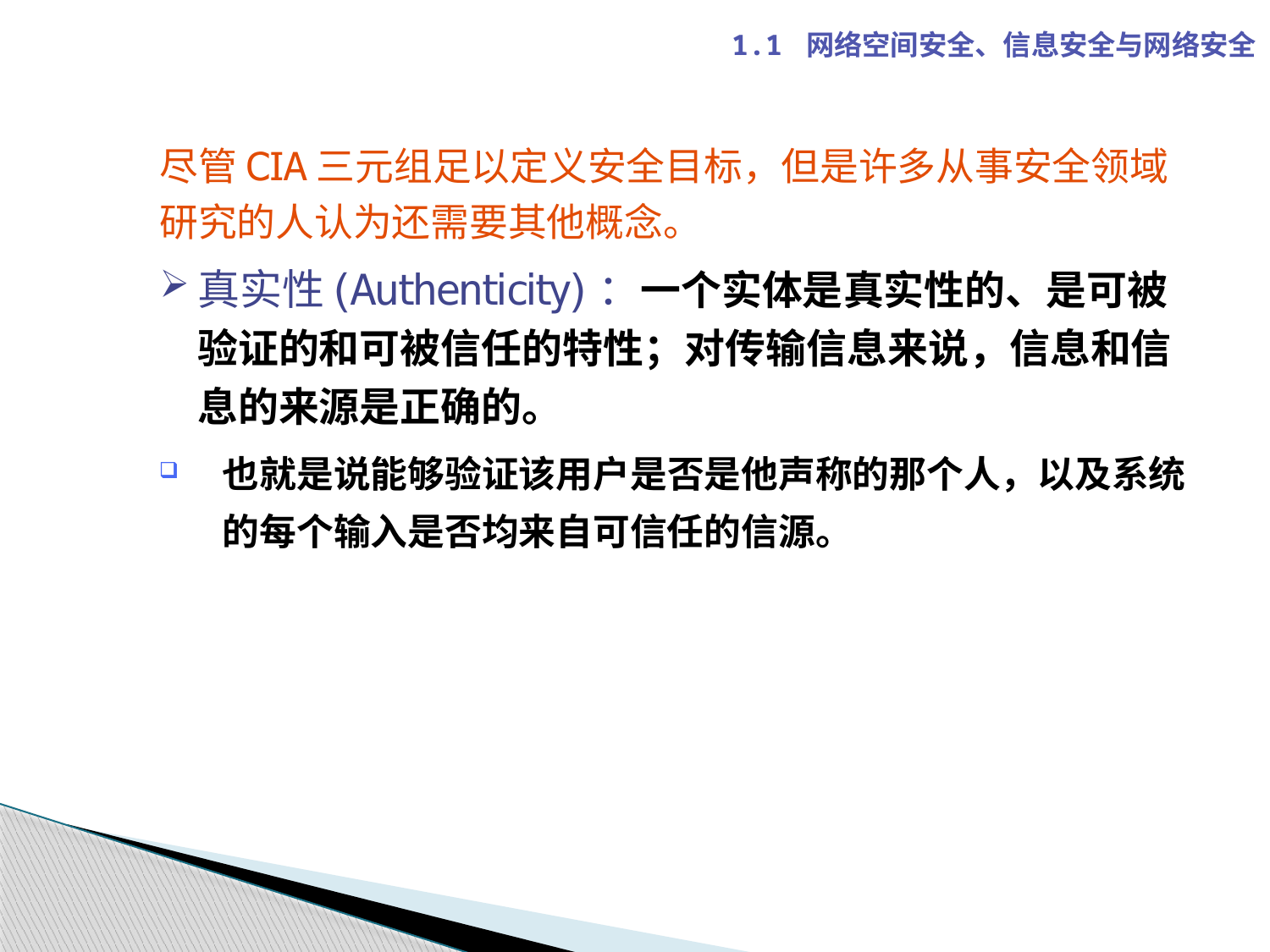

1.1 网络空间安全、信息安全与网络安全
尽管CIA三元组足以定义安全目标，但是许多从事安全领域研究的人认为还需要其他概念。
真实性(Authenticity)：一个实体是真实性的、是可被验证的和可被信任的特性；对传输信息来说，信息和信息的来源是正确的。
也就是说能够验证该用户是否是他声称的那个人，以及系统的每个输入是否均来自可信任的信源。